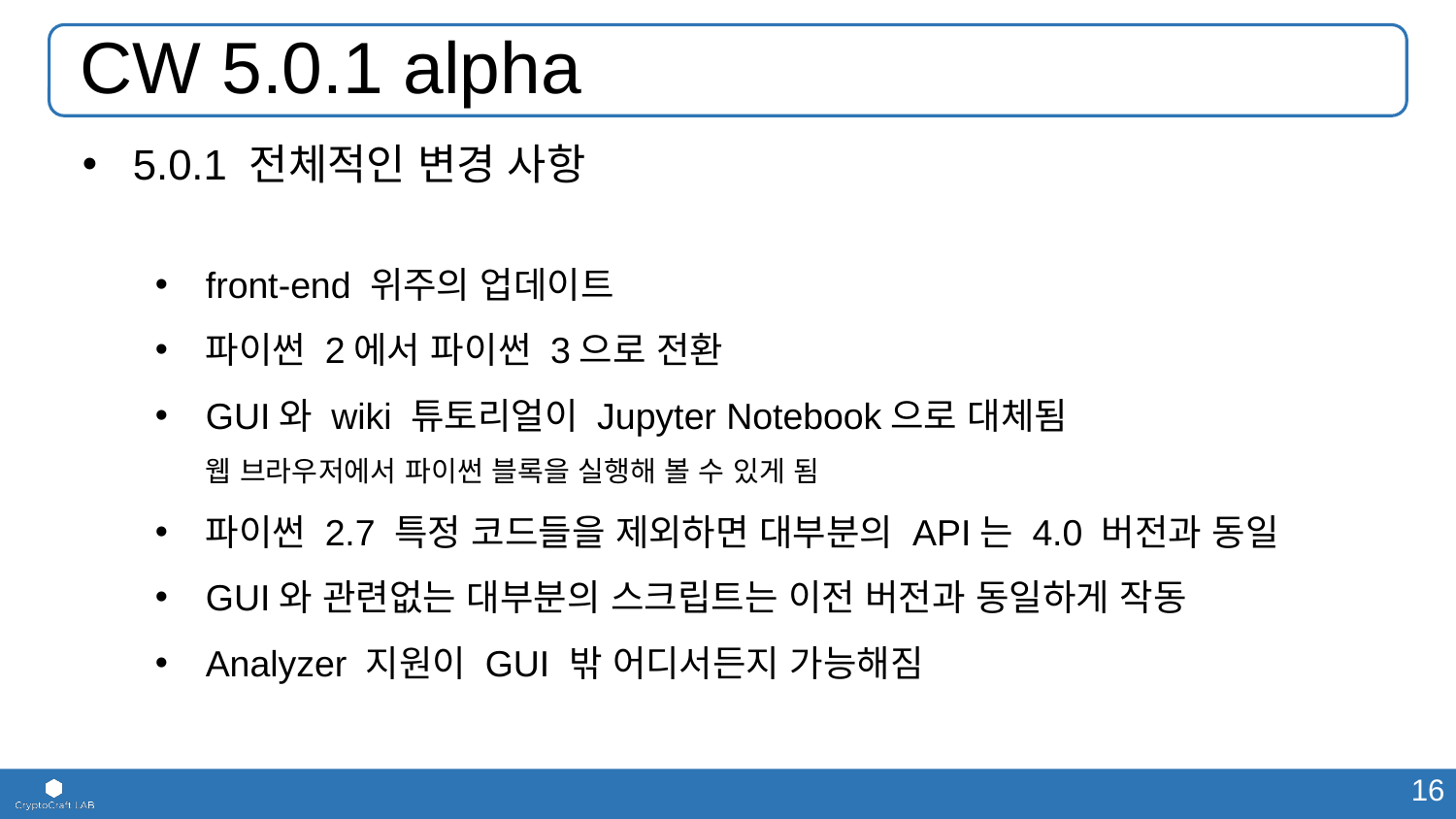

# CW 5.0.1 alpha
5.0.1 전체적인 변경 사항
front-end 위주의 업데이트
파이썬 2에서 파이썬 3으로 전환
GUI와 wiki 튜토리얼이 Jupyter Notebook으로 대체됨
웹 브라우저에서 파이썬 블록을 실행해 볼 수 있게 됨
파이썬 2.7 특정 코드들을 제외하면 대부분의 API는 4.0 버전과 동일
GUI와 관련없는 대부분의 스크립트는 이전 버전과 동일하게 작동
Analyzer 지원이 GUI 밖 어디서든지 가능해짐